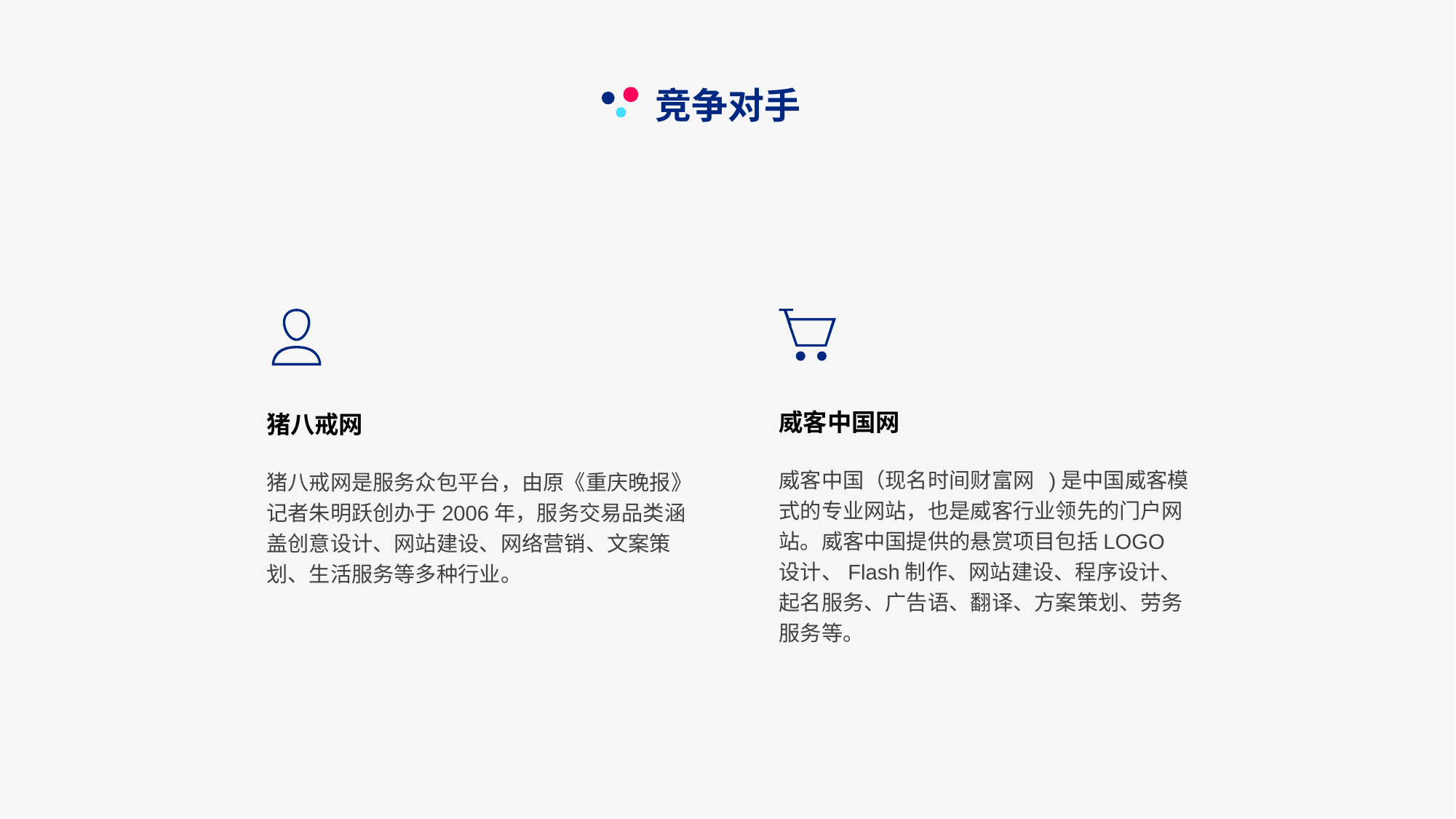

竞争对手

威客中国网
威客中国（现名时间财富网  )是中国威客模式的专业网站，也是威客行业领先的门户网站。威客中国提供的悬赏项目包括LOGO设计、Flash制作、网站建设、程序设计、起名服务、广告语、翻译、方案策划、劳务服务等。

猪八戒网
猪八戒网是服务众包平台，由原《重庆晚报》记者朱明跃创办于2006年，服务交易品类涵盖创意设计、网站建设、网络营销、文案策划、生活服务等多种行业。